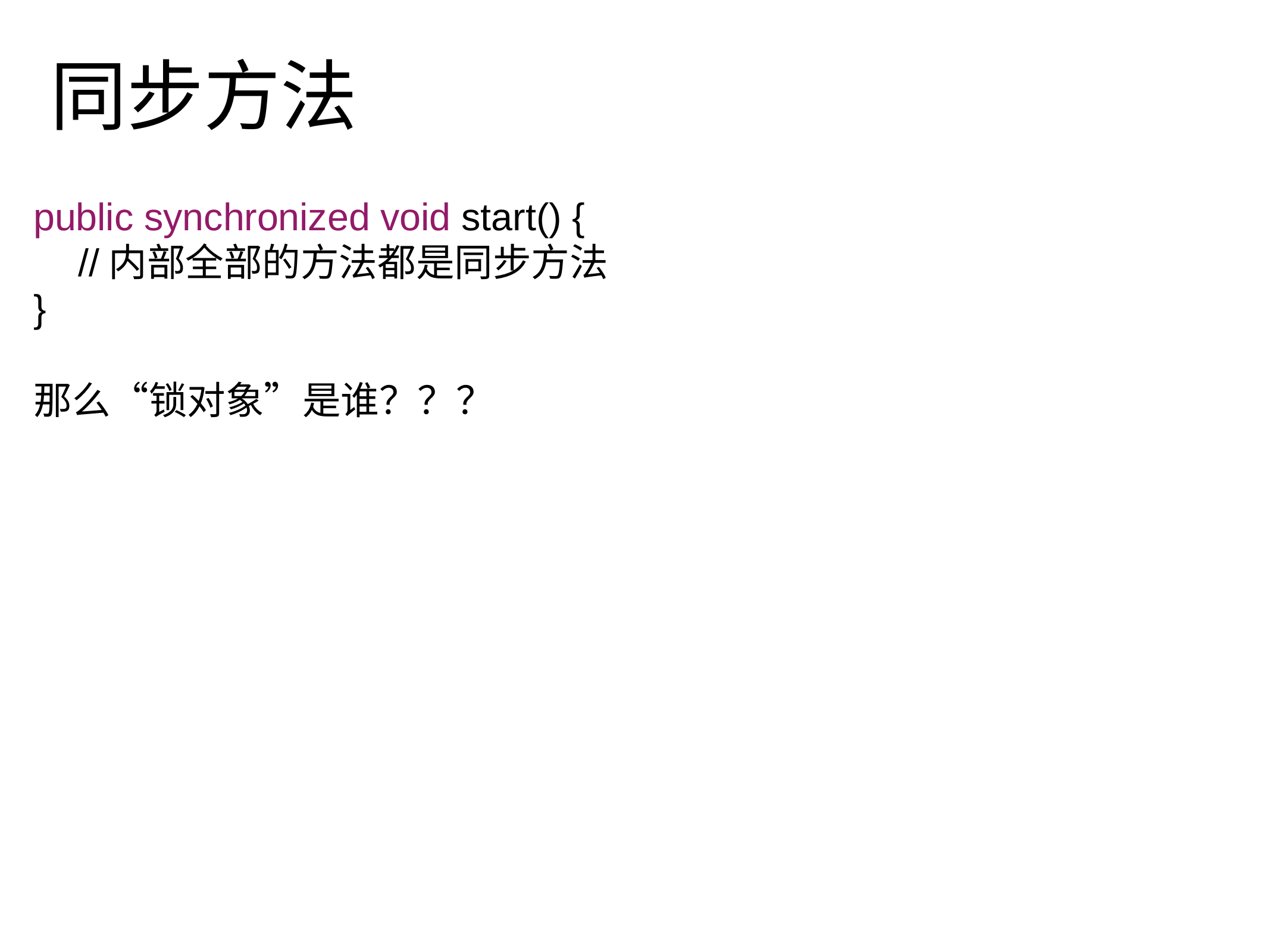

# 同步方法
public synchronized void start() {
//内部全部的方法都是同步方法
}

那么“锁对象”是谁？？？
14